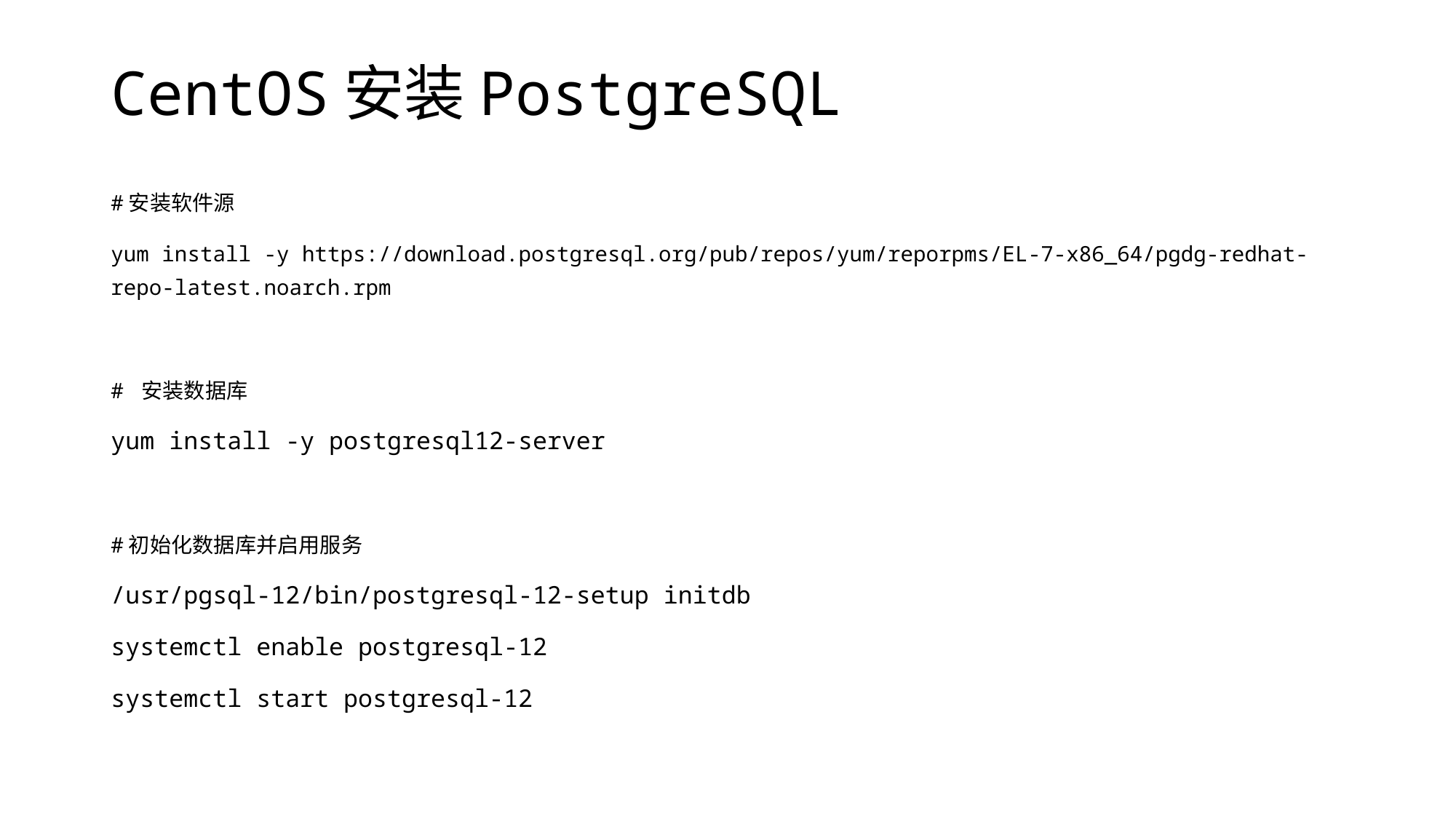

# CentOS安装PostgreSQL
#安装软件源
yum install -y https://download.postgresql.org/pub/repos/yum/reporpms/EL-7-x86_64/pgdg-redhat-repo-latest.noarch.rpm

# 安装数据库
yum install -y postgresql12-server

#初始化数据库并启用服务
/usr/pgsql-12/bin/postgresql-12-setup initdb
systemctl enable postgresql-12
systemctl start postgresql-12